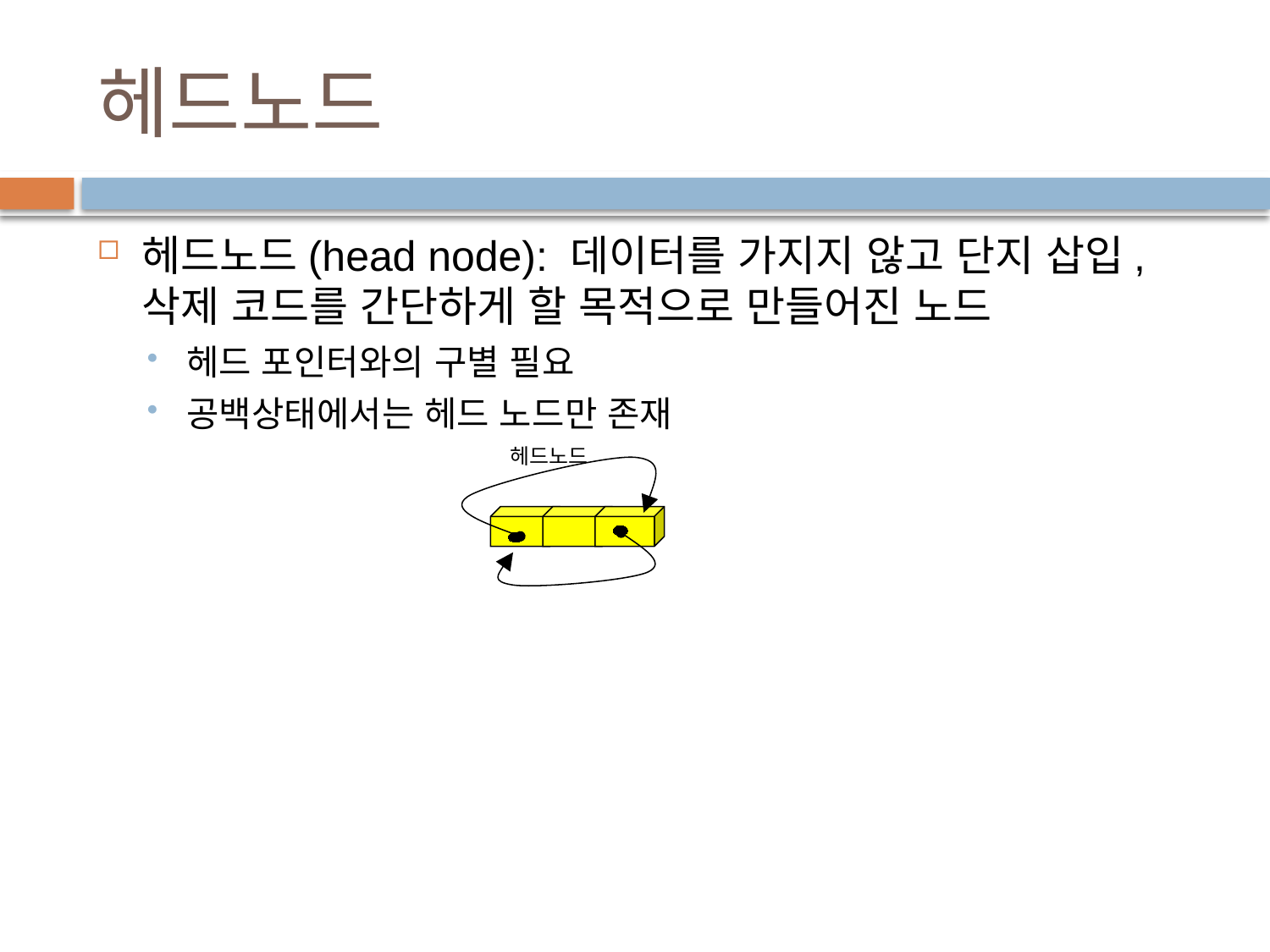

# 헤드노드
헤드노드(head node): 데이터를 가지지 않고 단지 삽입, 삭제 코드를 간단하게 할 목적으로 만들어진 노드
헤드 포인터와의 구별 필요
공백상태에서는 헤드 노드만 존재

헤드노드